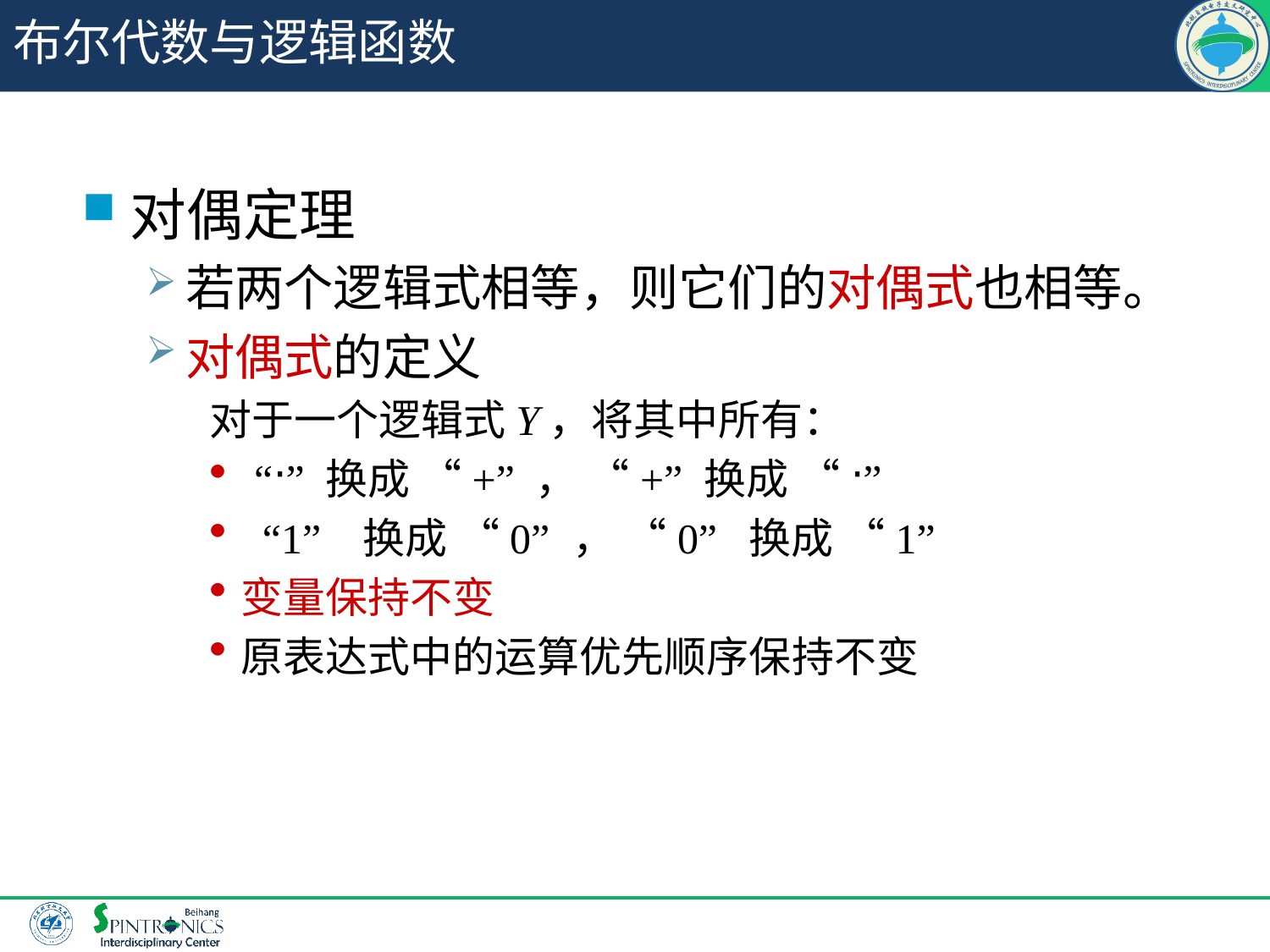

# 布尔代数与逻辑函数
对偶定理
若两个逻辑式相等，则它们的对偶式也相等。
对偶式的定义
对于一个逻辑式Y，将其中所有：
 “·” 换成 “+” ， “+” 换成 “·”
  “1”   换成 “0” ， “0”  换成 “1”
变量保持不变
原表达式中的运算优先顺序保持不变
28